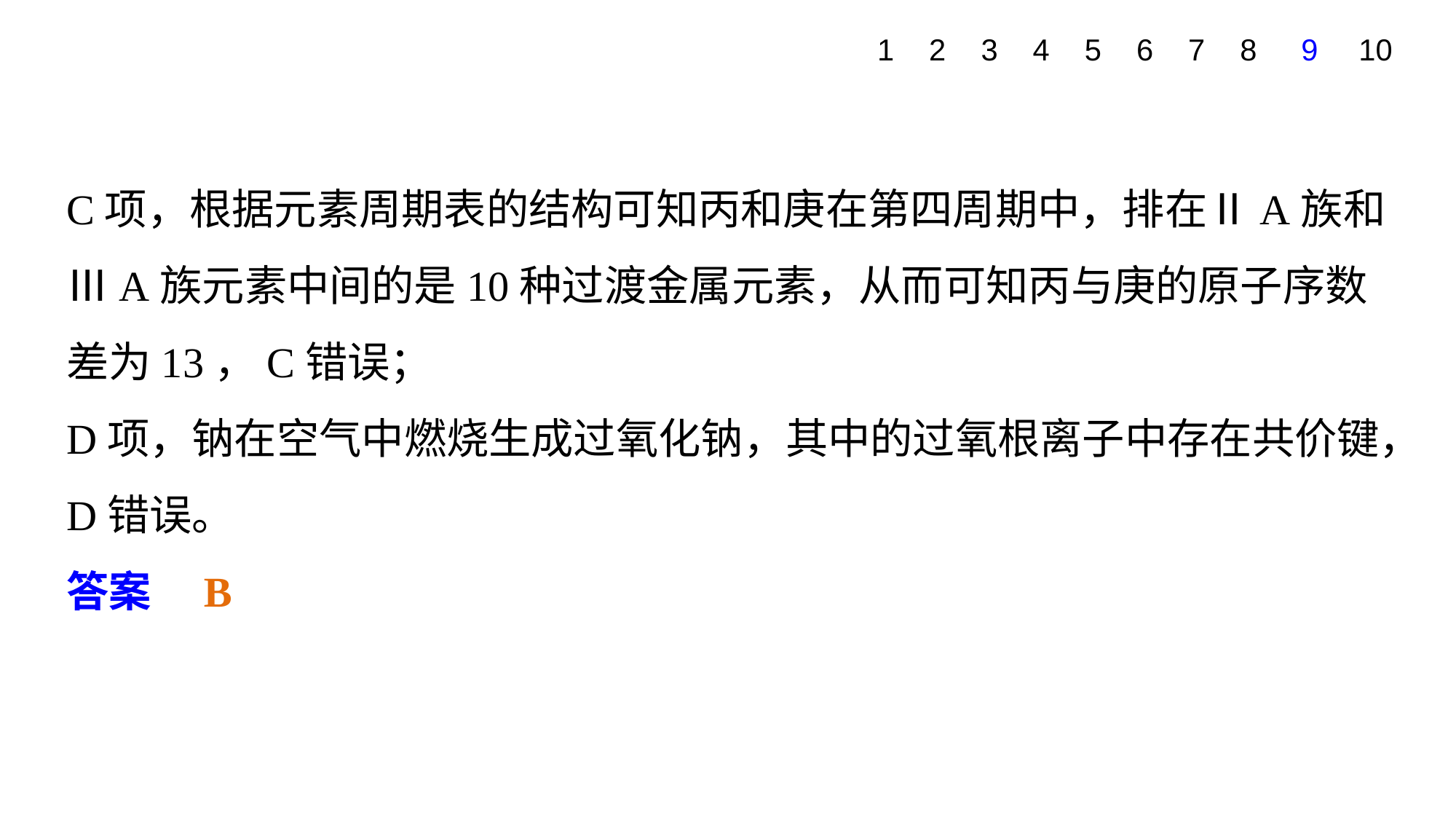

1
2
3
4
5
6
7
8
9
10
C项，根据元素周期表的结构可知丙和庚在第四周期中，排在ⅡA族和ⅢA族元素中间的是10种过渡金属元素，从而可知丙与庚的原子序数差为13，C错误；
D项，钠在空气中燃烧生成过氧化钠，其中的过氧根离子中存在共价键，D错误。
答案　B